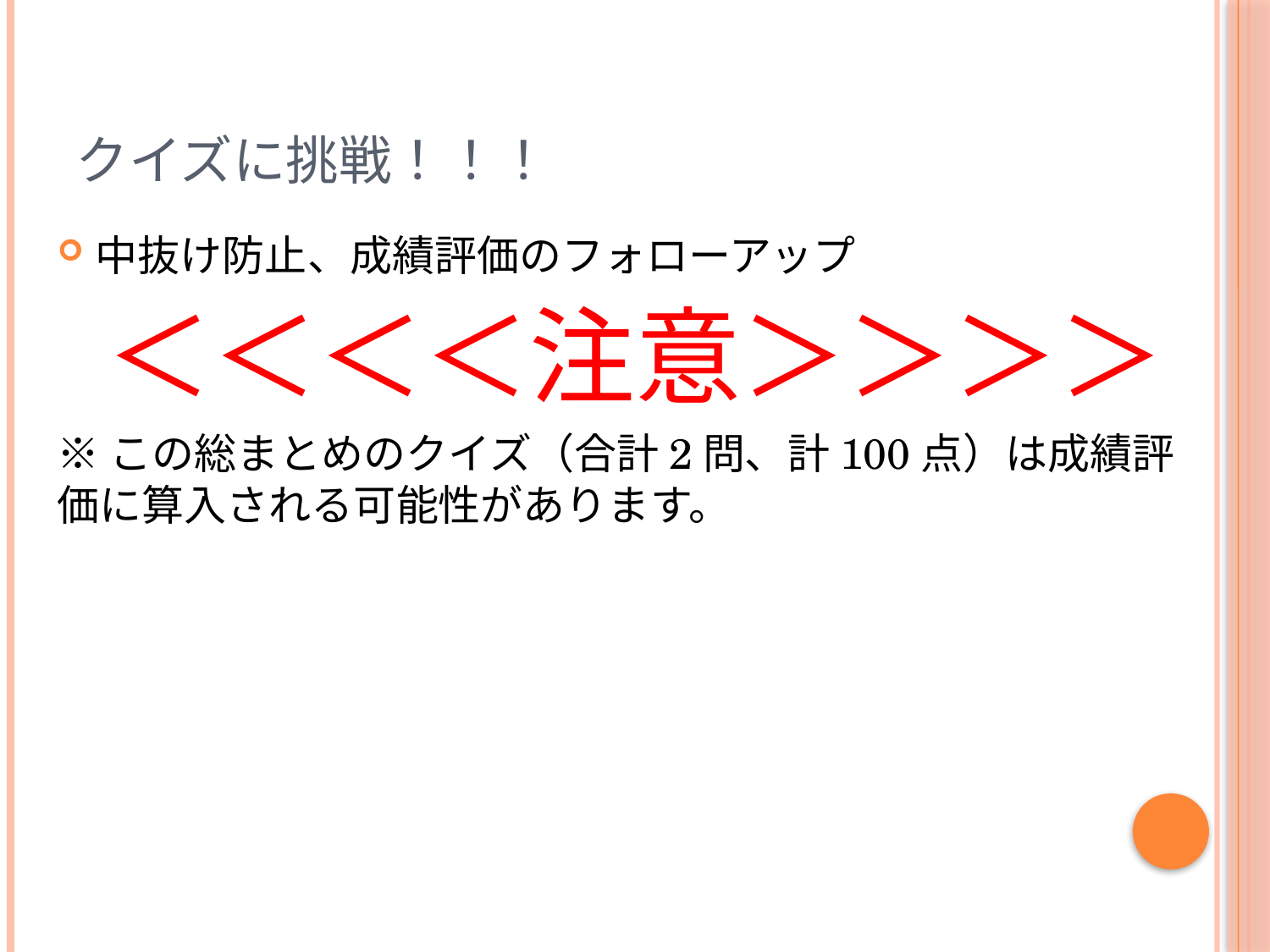

# クイズに挑戦！！！
中抜け防止、成績評価のフォローアップ
＜＜＜＜注意＞＞＞＞
※この総まとめのクイズ（合計2問、計100点）は成績評価に算入される可能性があります。